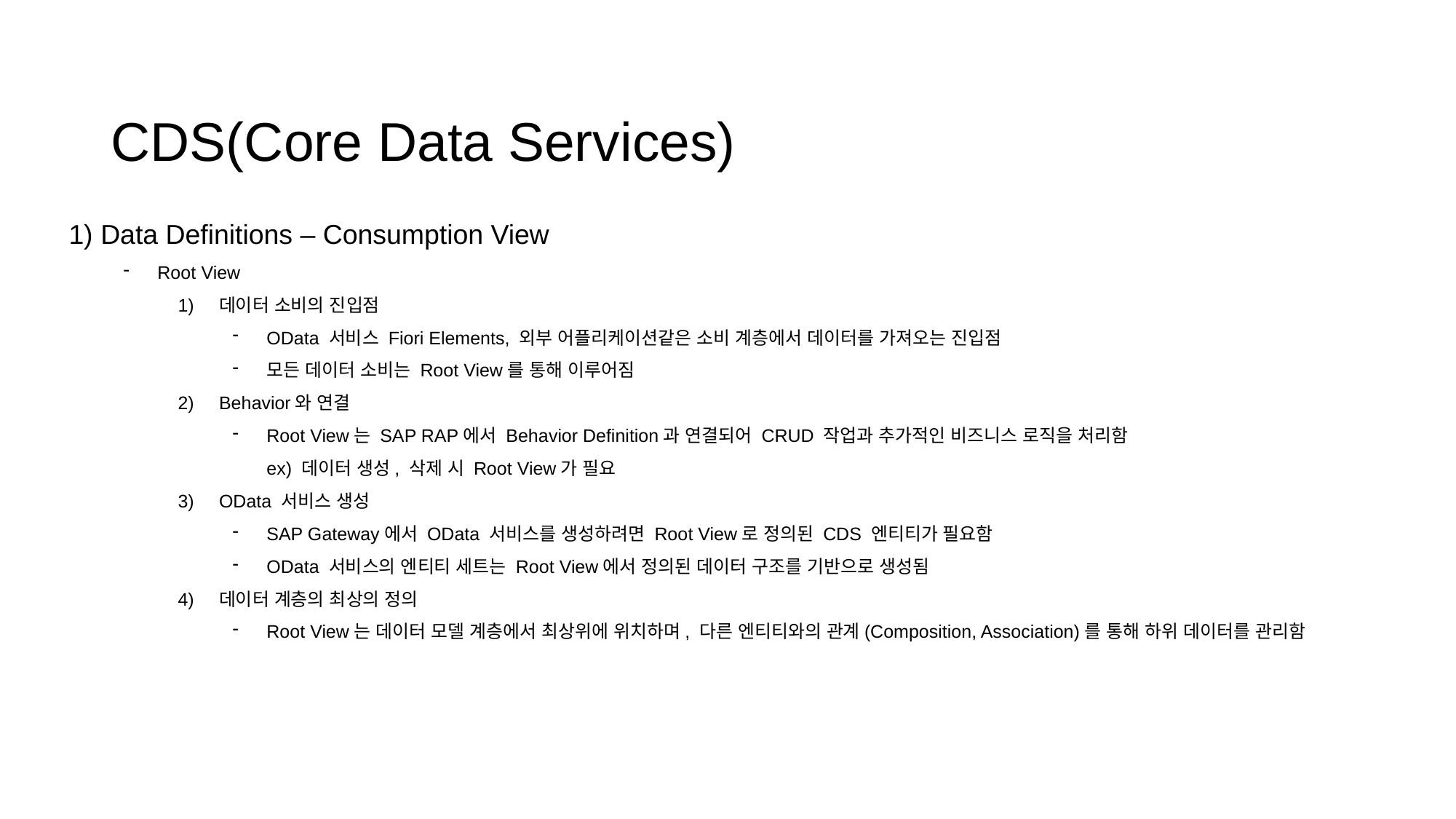

# CDS(Core Data Services)
1) Data Definitions – Consumption View
Root View
데이터 소비의 진입점
OData 서비스 Fiori Elements, 외부 어플리케이션같은 소비 계층에서 데이터를 가져오는 진입점
모든 데이터 소비는 Root View를 통해 이루어짐
Behavior와 연결
Root View는 SAP RAP에서 Behavior Definition과 연결되어 CRUD 작업과 추가적인 비즈니스 로직을 처리함
ex) 데이터 생성, 삭제 시 Root View가 필요
OData 서비스 생성
SAP Gateway에서 OData 서비스를 생성하려면 Root View로 정의된 CDS 엔티티가 필요함
OData 서비스의 엔티티 세트는 Root View에서 정의된 데이터 구조를 기반으로 생성됨
데이터 계층의 최상의 정의
Root View는 데이터 모델 계층에서 최상위에 위치하며, 다른 엔티티와의 관계(Composition, Association)를 통해 하위 데이터를 관리함